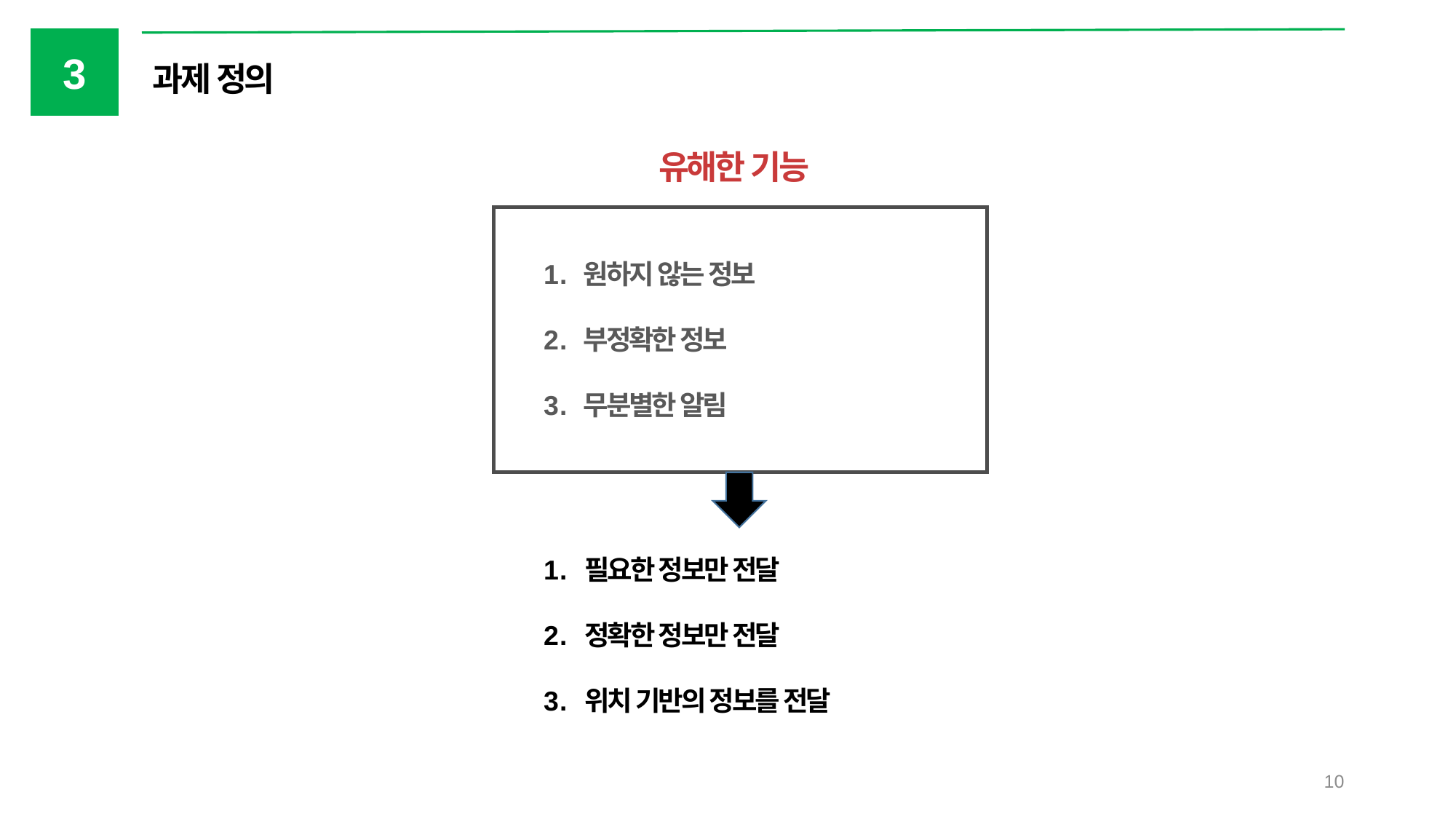

3
과제 정의
유해한 기능

원하지 않는 정보

부정확한 정보

무분별한 알림

필요한 정보만 전달

정확한 정보만 전달

위치 기반의 정보를 전달

10